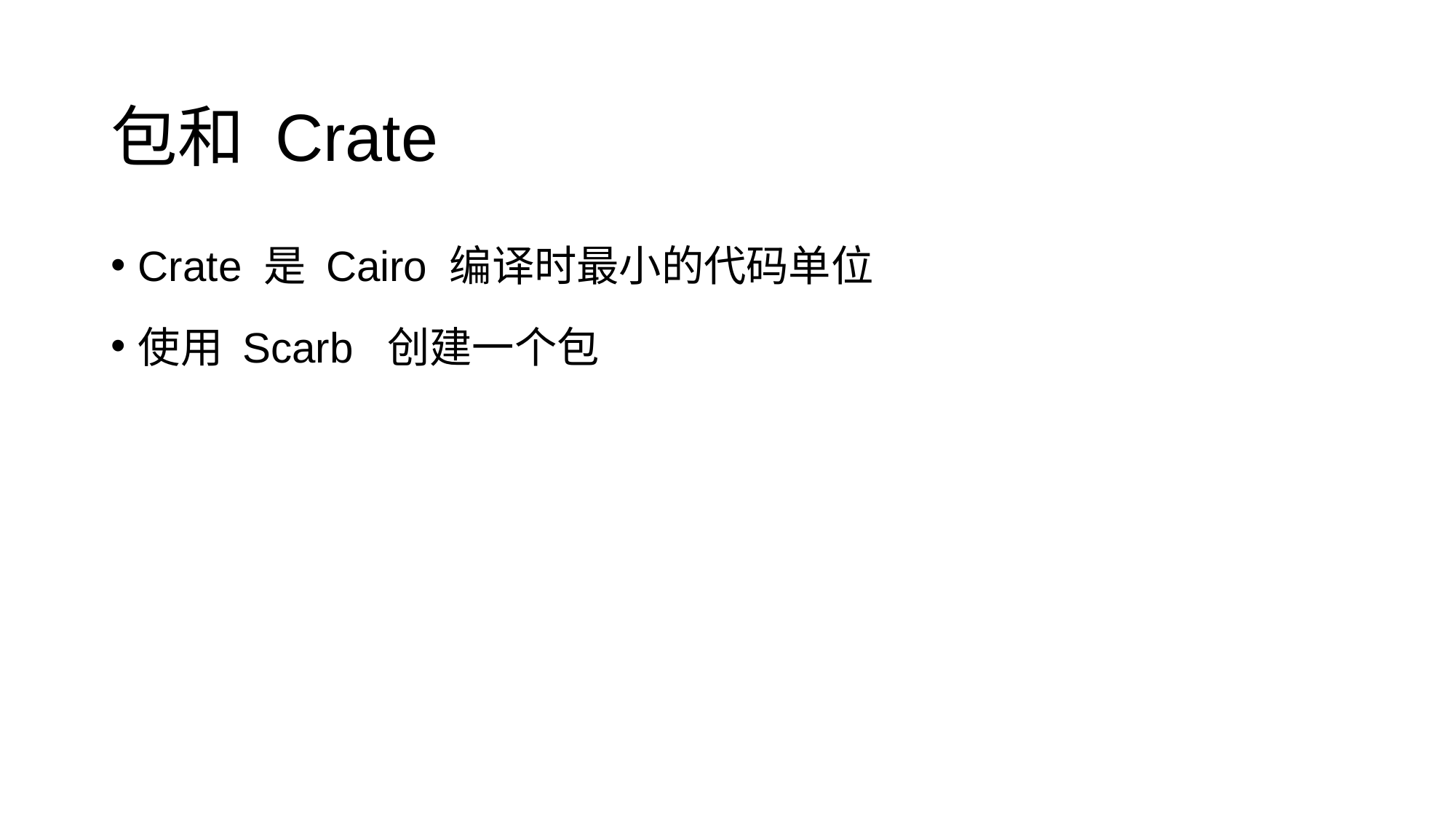

# 包和 Crate
Crate 是 Cairo 编译时最小的代码单位
使用 Scarb  创建一个包